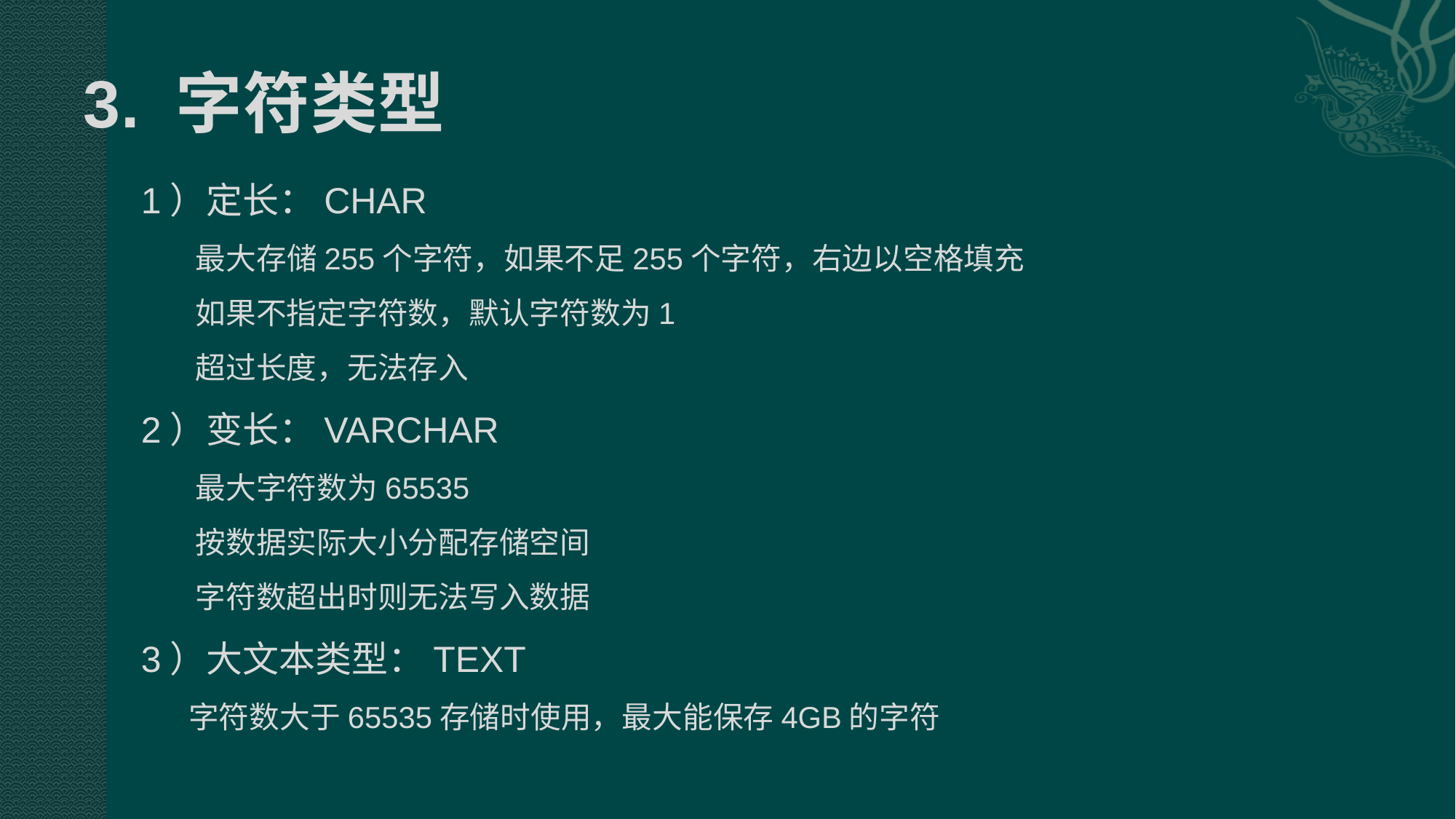

# 3. 字符类型
1）定长：CHAR
最大存储255个字符，如果不足255个字符，右边以空格填充
如果不指定字符数，默认字符数为1
超过长度，无法存入
2）变长：VARCHAR
最大字符数为65535
按数据实际大小分配存储空间
字符数超出时则无法写入数据
3）大文本类型：TEXT
      字符数大于65535存储时使用，最大能保存4GB的字符